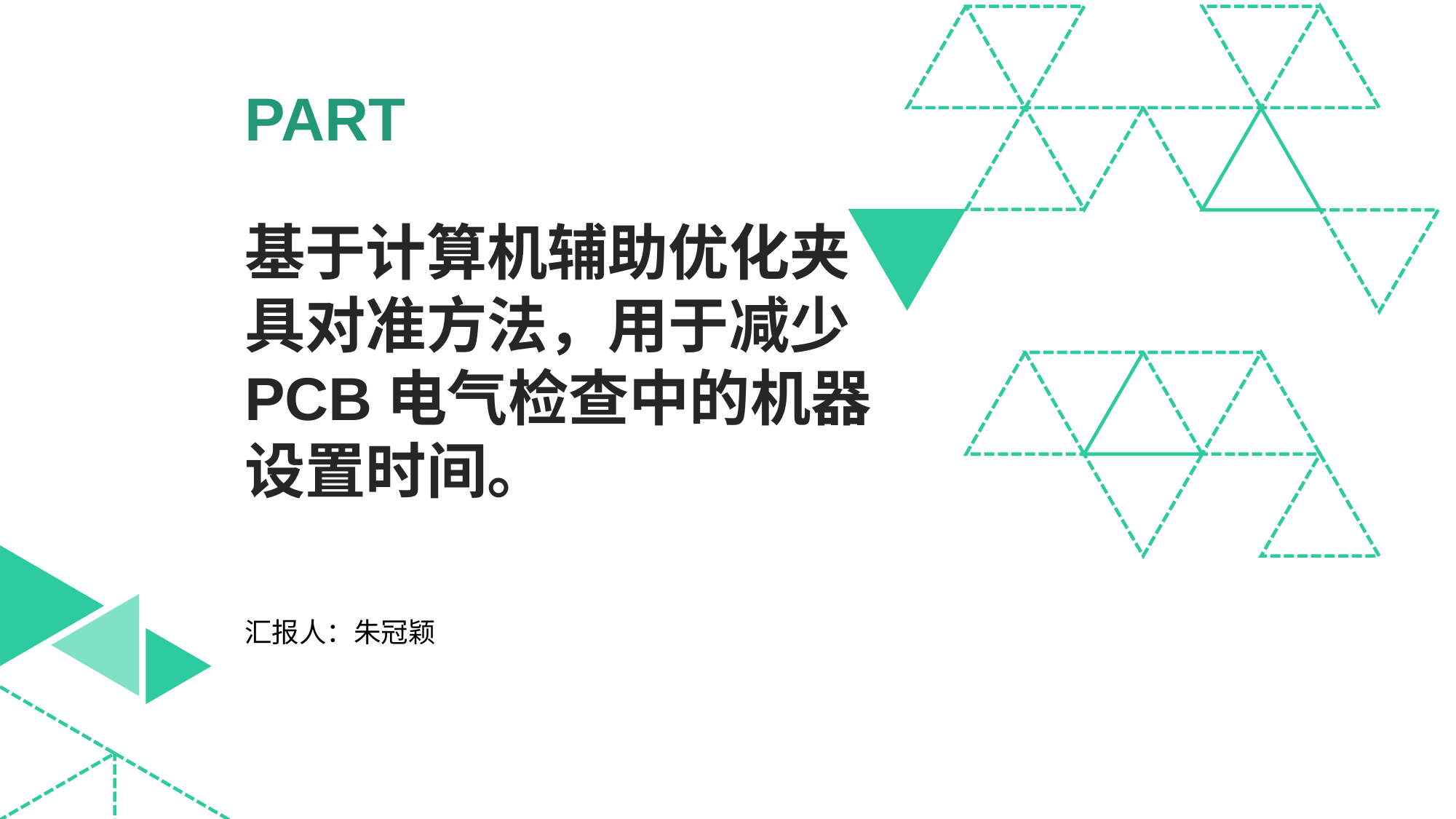

PART

基于计算机辅助优化夹具对准方法，用于减少PCB电气检查中的机器设置时间。

汇报人：朱冠颖